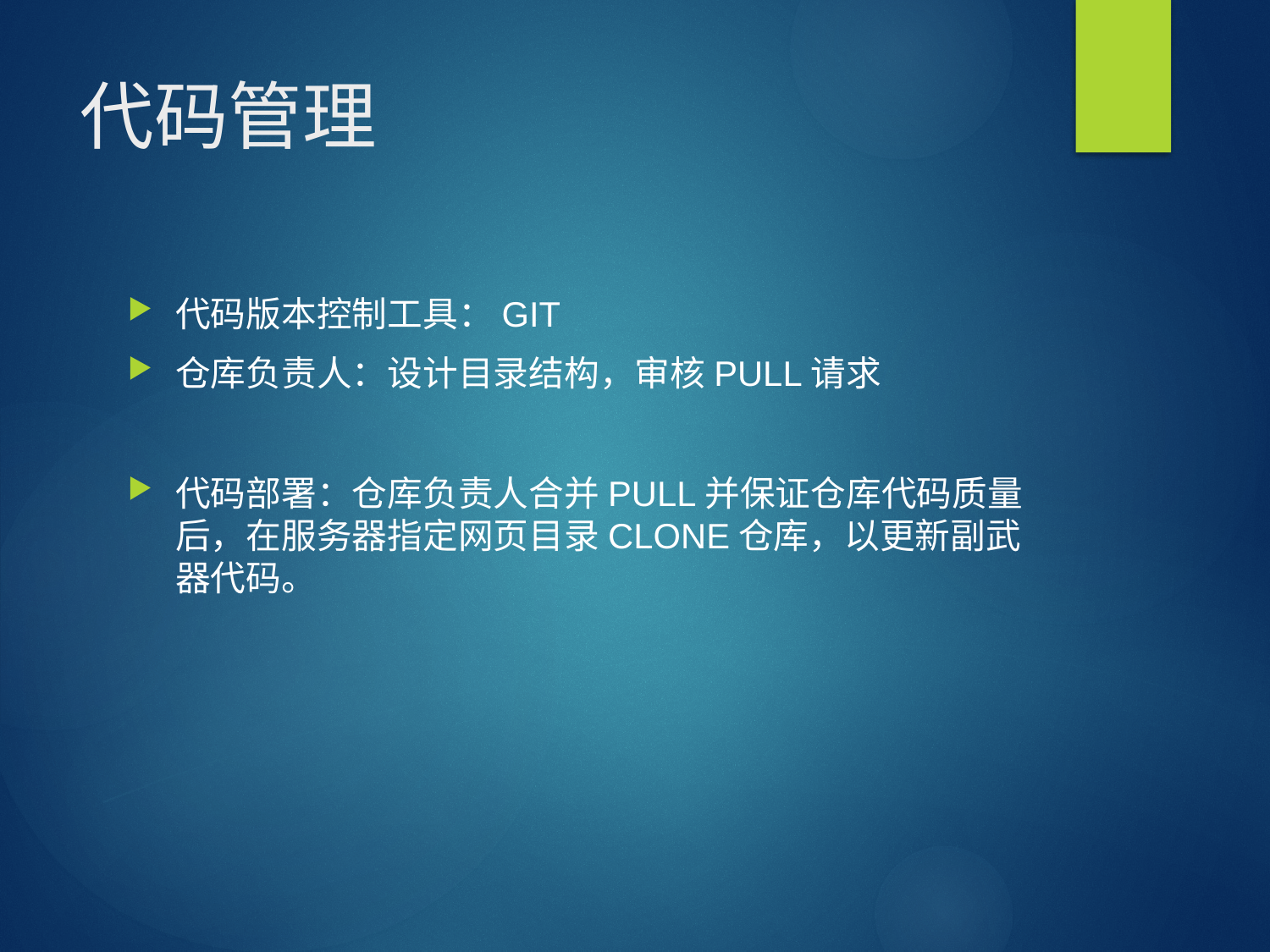

# 代码管理
代码版本控制工具：GIT
仓库负责人：设计目录结构，审核PULL请求

代码部署：仓库负责人合并PULL并保证仓库代码质量后，在服务器指定网页目录CLONE仓库，以更新副武器代码。